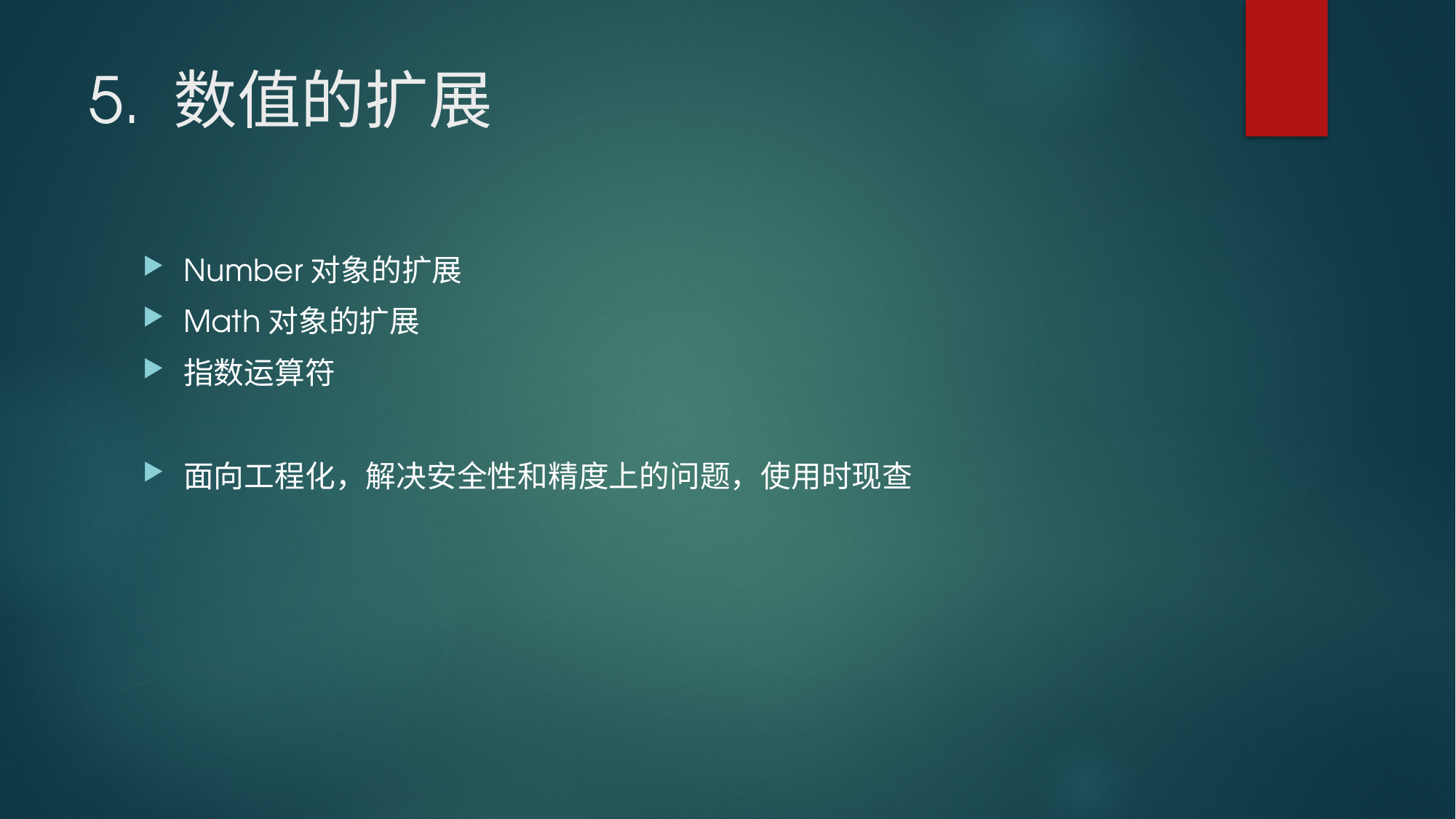

# 5. 数值的扩展
Number对象的扩展
Math对象的扩展
指数运算符

面向工程化，解决安全性和精度上的问题，使用时现查